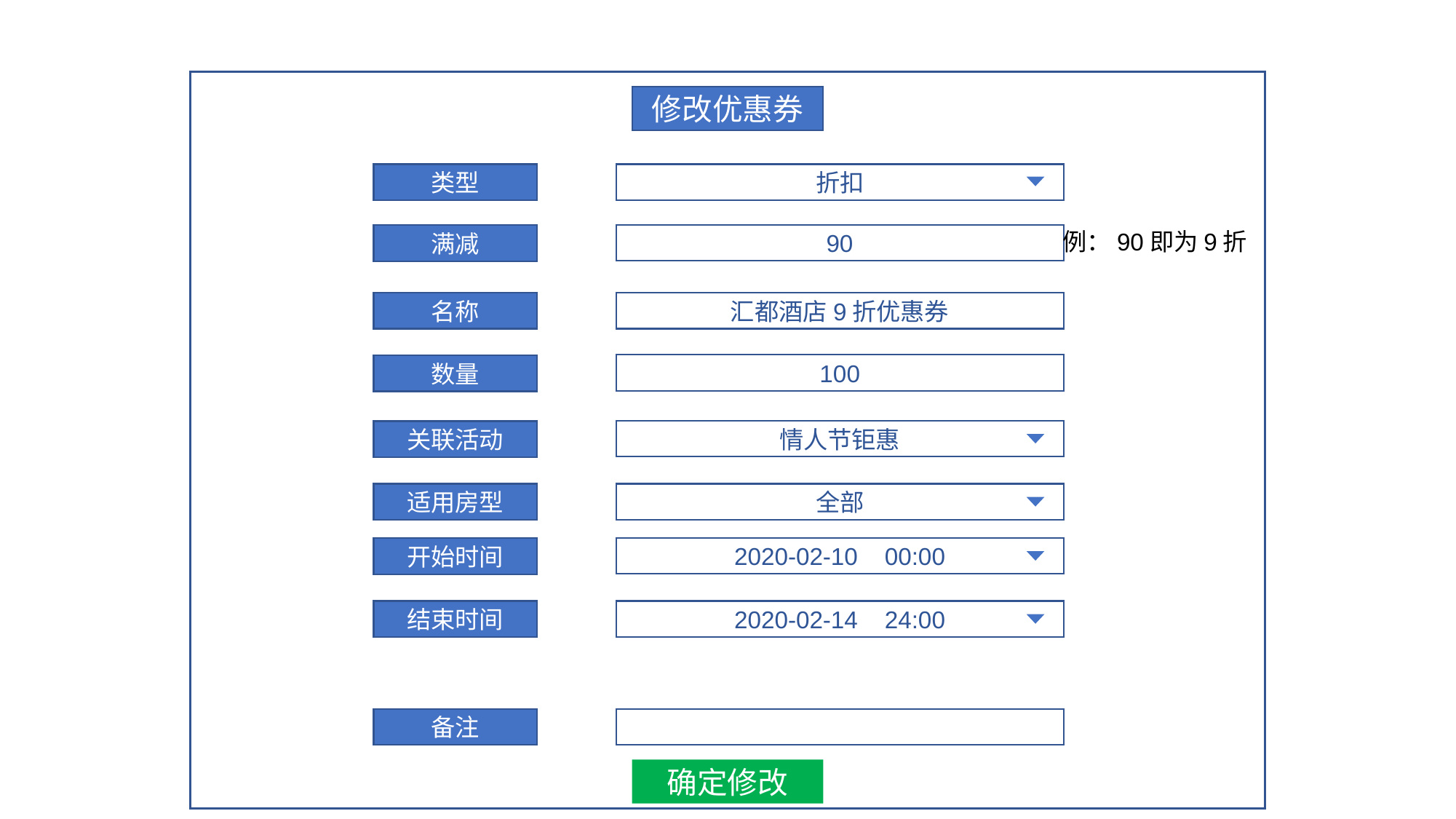

修改优惠券
类型
折扣

例：90即为9折
90
满减
名称
汇都酒店9折优惠券
100
数量
情人节钜惠
关联活动

适用房型
全部

2020-02-10    00:00
开始时间

结束时间
2020-02-14    24:00

备注

确定修改